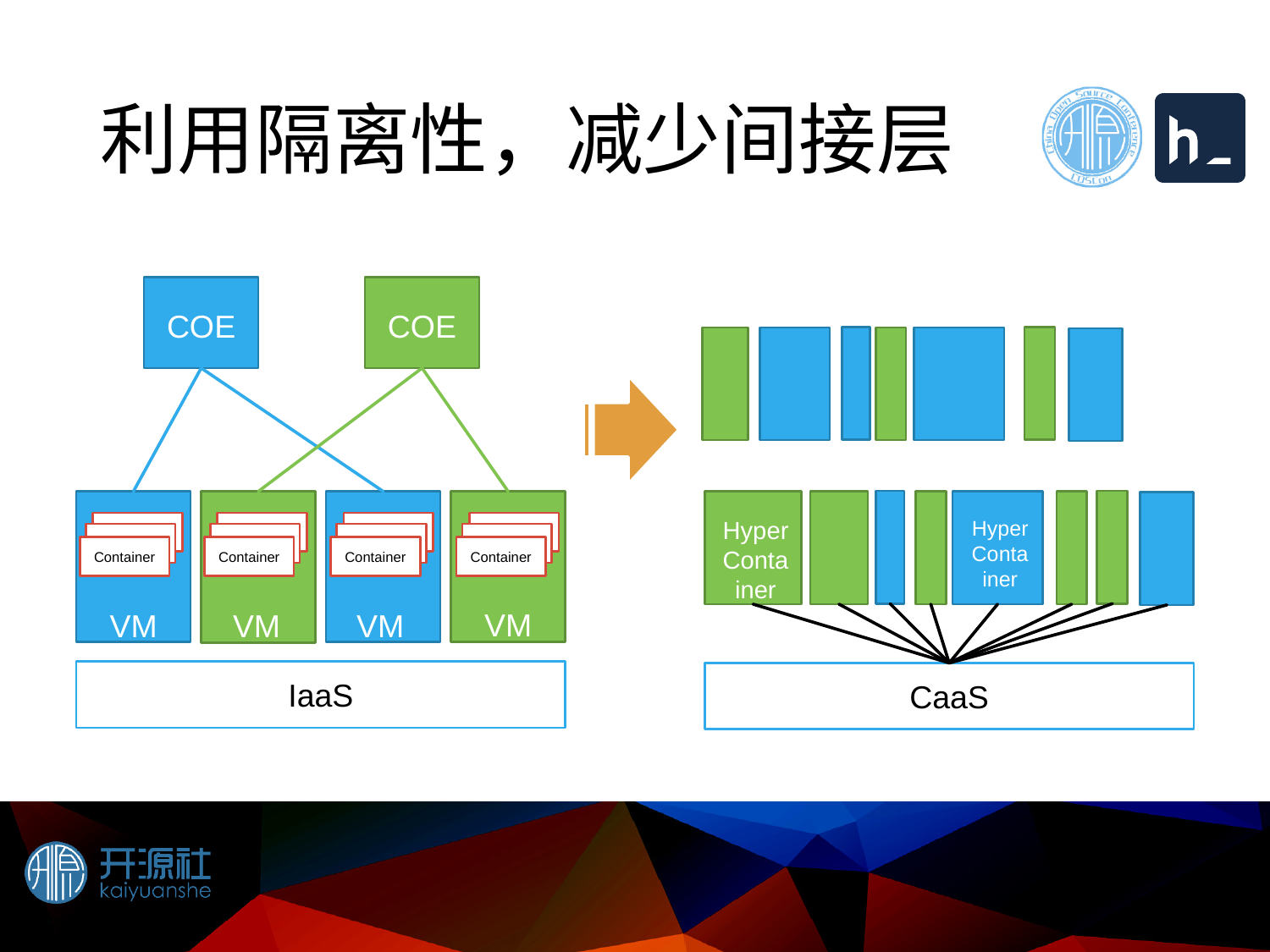

# 利用隔离性，减少间接层

COE
COE

Hyper
Container
Hyper
Container

Container

Container
Container
Container
Container
VM
VM
VM
VM
IaaS
CaaS